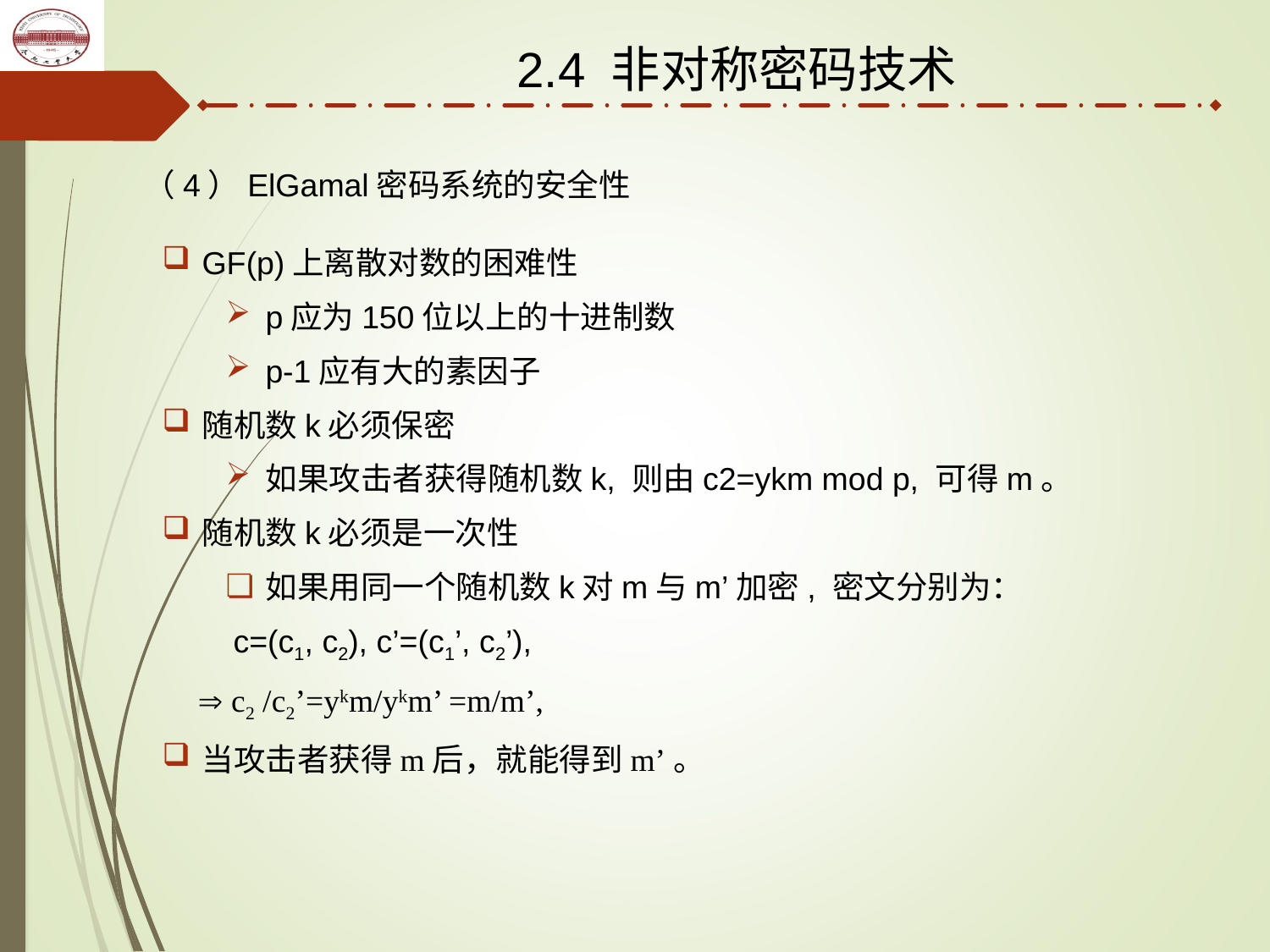

2.4 非对称密码技术
（4）ElGamal密码系统的安全性
GF(p)上离散对数的困难性
p应为150位以上的十进制数
p-1应有大的素因子
随机数k必须保密
如果攻击者获得随机数k, 则由c2=ykm mod p, 可得m。
随机数k必须是一次性
如果用同一个随机数k对m与m’加密, 密文分别为：
        c=(c1, c2), c’=(c1’, c2’),
    ⇒ c2 /c2’=ykm/ykm’ =m/m’,
当攻击者获得m后，就能得到m’。